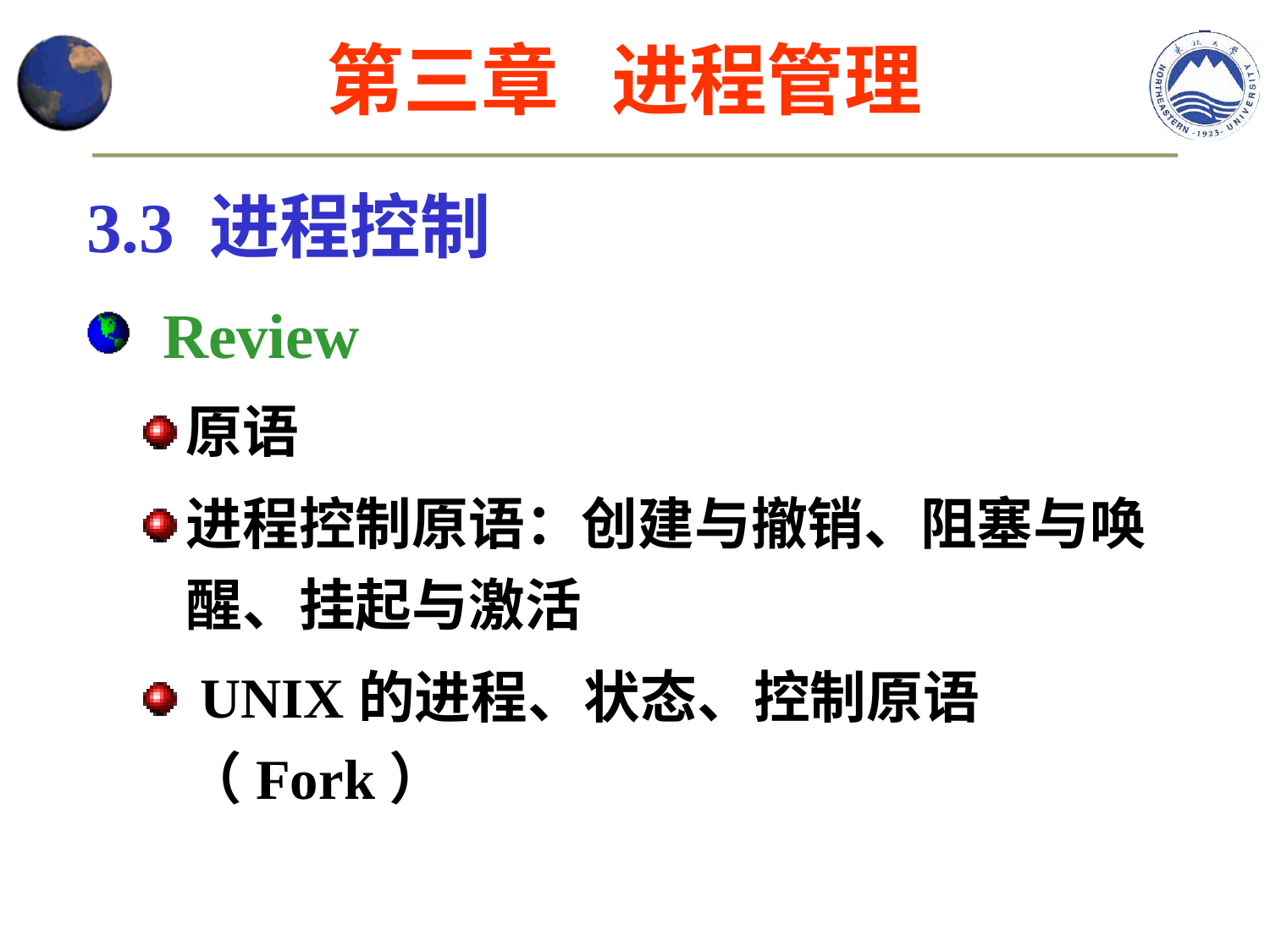

第三章   进程管理
3.3 进程控制
  Review
原语
进程控制原语：创建与撤销、阻塞与唤醒、挂起与激活
 UNIX的进程、状态、控制原语（Fork）